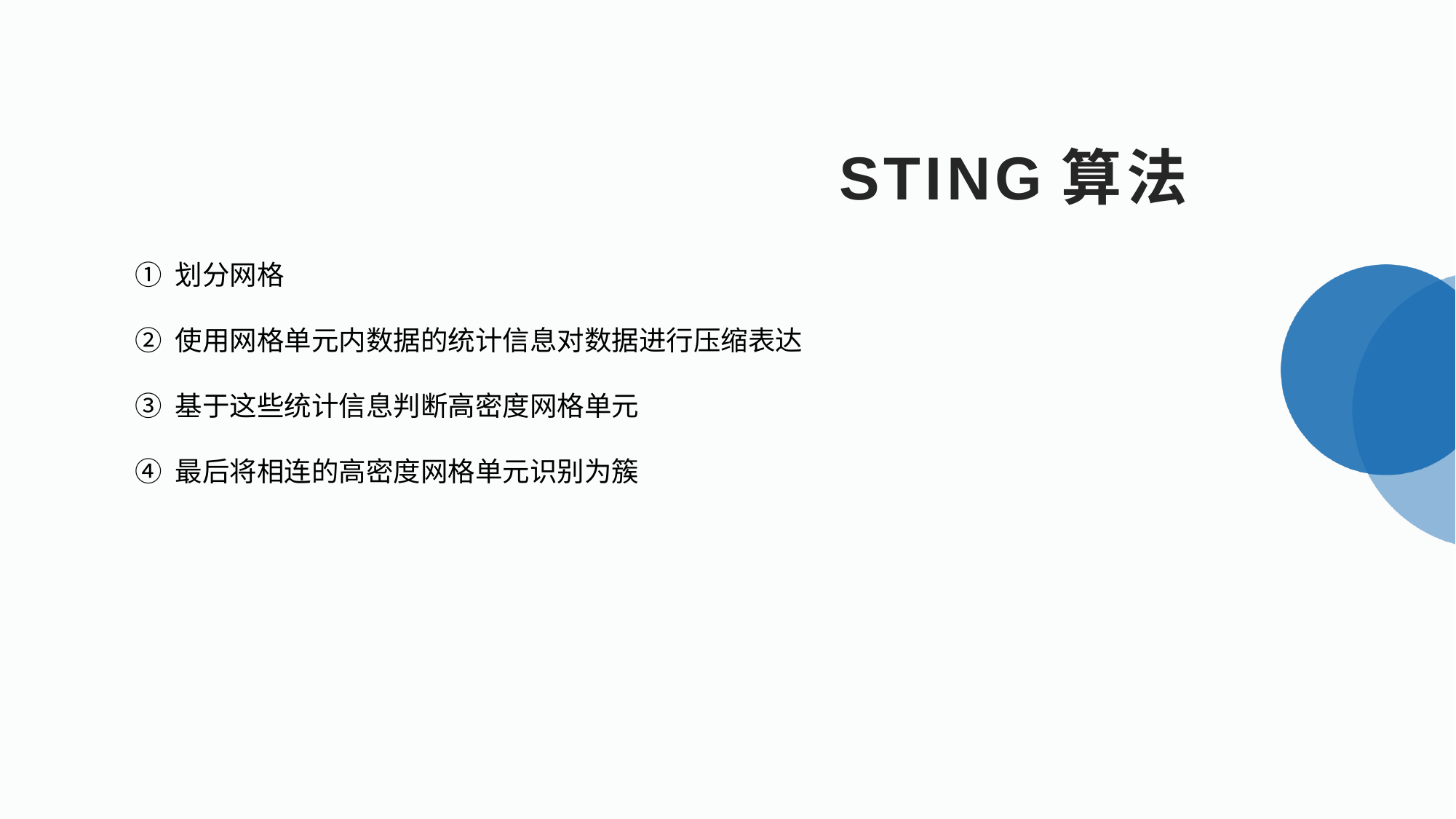

STING算法

① 划分网格

② 使用网格单元内数据的统计信息对数据进行压缩表达

③ 基于这些统计信息判断高密度网格单元

④ 最后将相连的高密度网格单元识别为簇